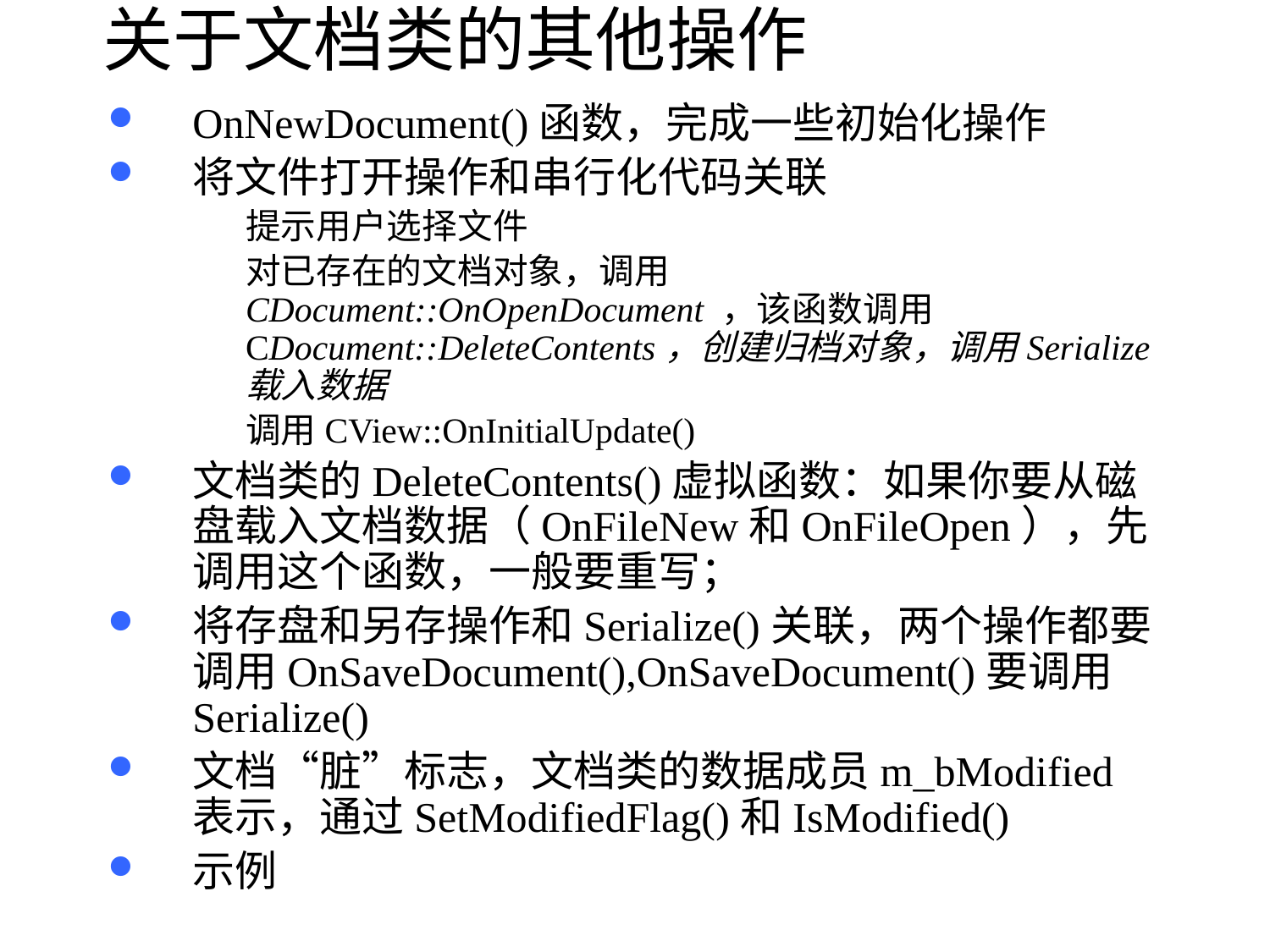

# 关于文档类的其他操作
OnNewDocument()函数，完成一些初始化操作
将文件打开操作和串行化代码关联
提示用户选择文件
对已存在的文档对象，调用CDocument::OnOpenDocument ，该函数调用CDocument::DeleteContents，创建归档对象，调用Serialize载入数据
调用CView::OnInitialUpdate()
文档类的DeleteContents()虚拟函数：如果你要从磁盘载入文档数据（OnFileNew和OnFileOpen），先调用这个函数，一般要重写；
将存盘和另存操作和Serialize()关联，两个操作都要调用OnSaveDocument(),OnSaveDocument()要调用Serialize()
文档“脏”标志，文档类的数据成员m_bModified表示，通过SetModifiedFlag()和IsModified()
示例
130